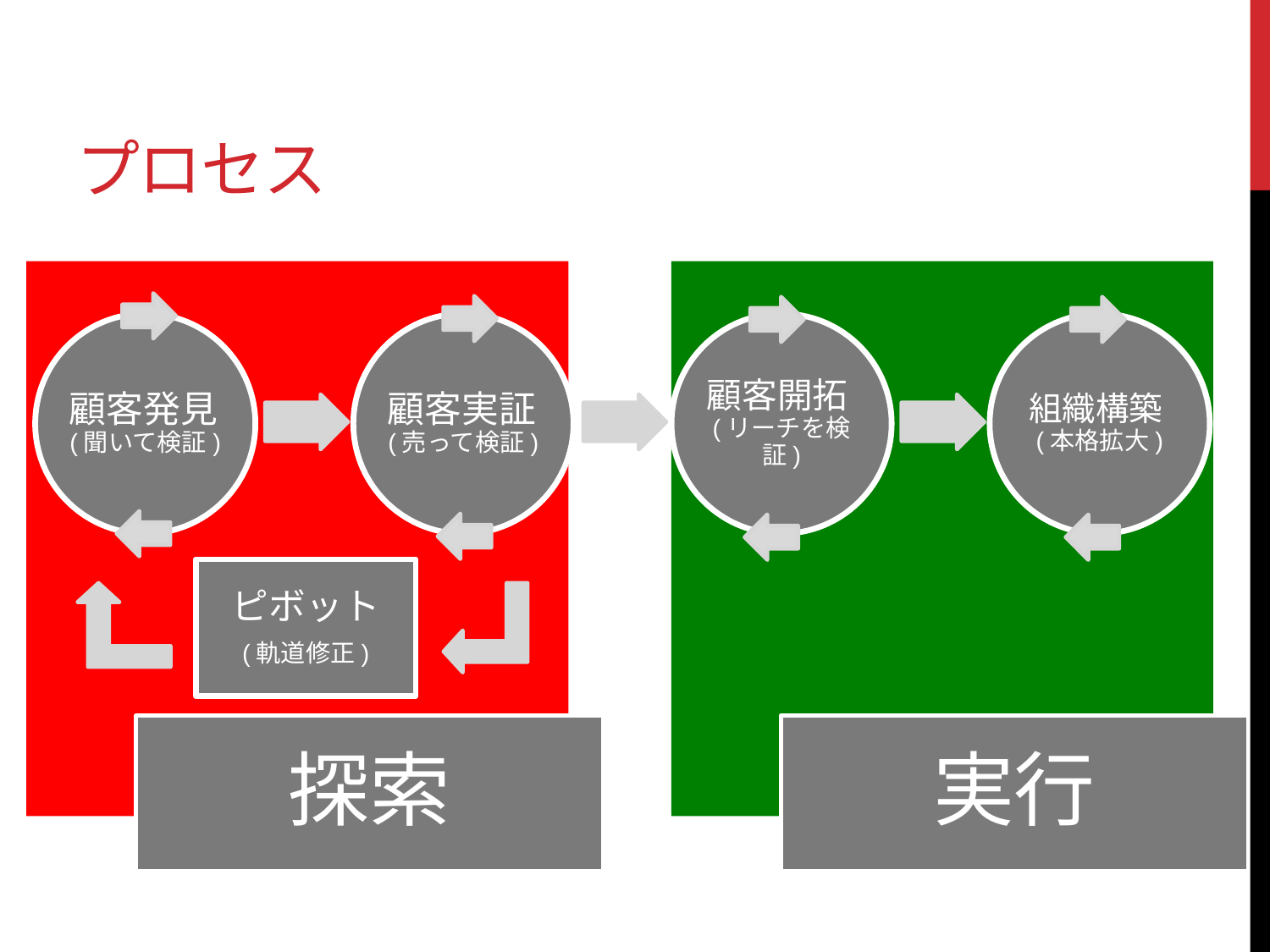

# プロセス

探索
実行

顧客発見(聞いて検証)
顧客実証(売って検証)

ピボット
(軌道修正)

顧客開拓(リーチを検証)
組織構築(本格拡大)